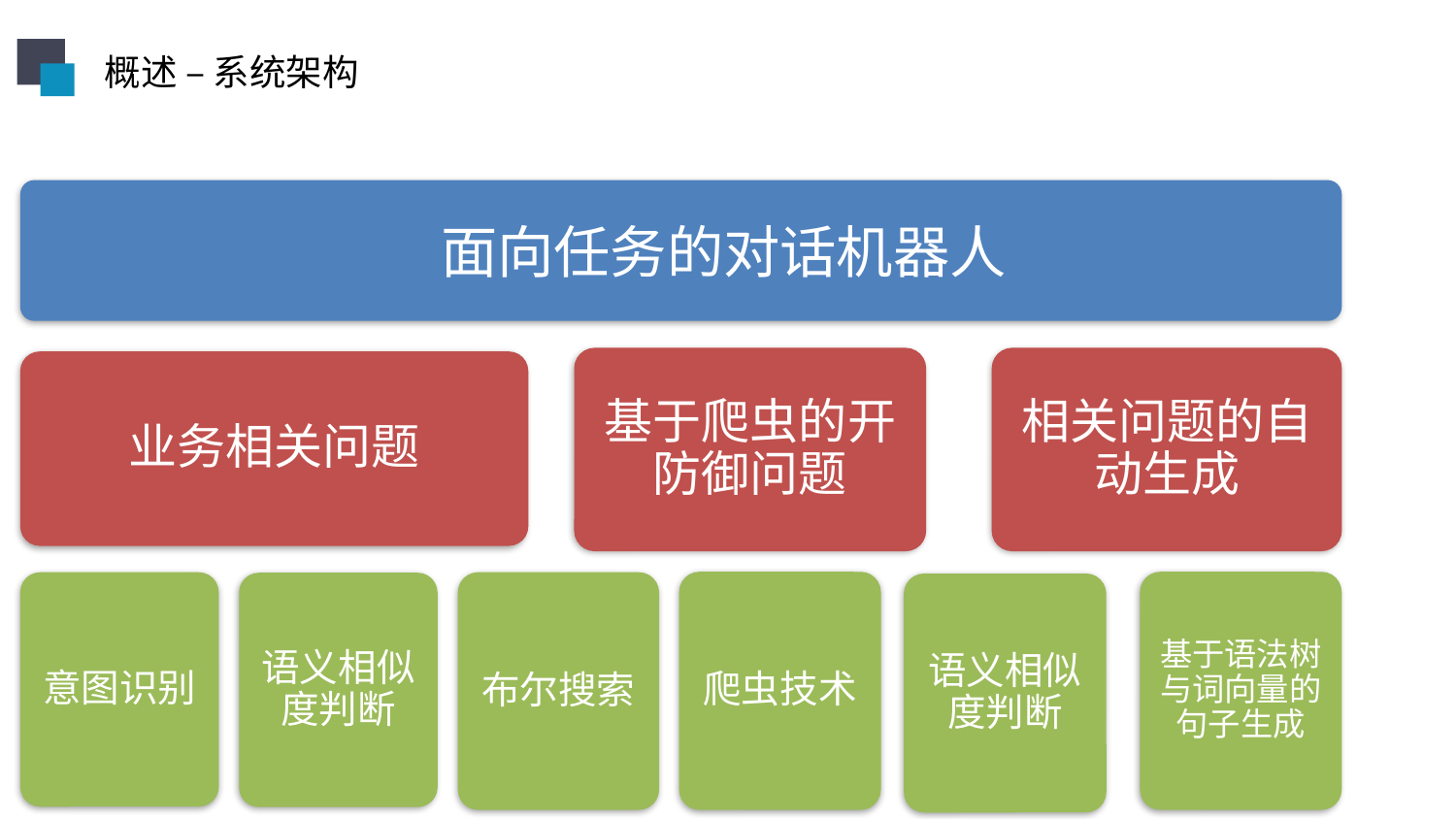

概述 – 系统架构

面向任务的对话机器人

基于爬虫的开防御问题

相关问题的自动生成

业务相关问题

爬虫技术

基于语法树与词向量的句子生成

意图识别

布尔搜索

语义相似度判断

语义相似度判断